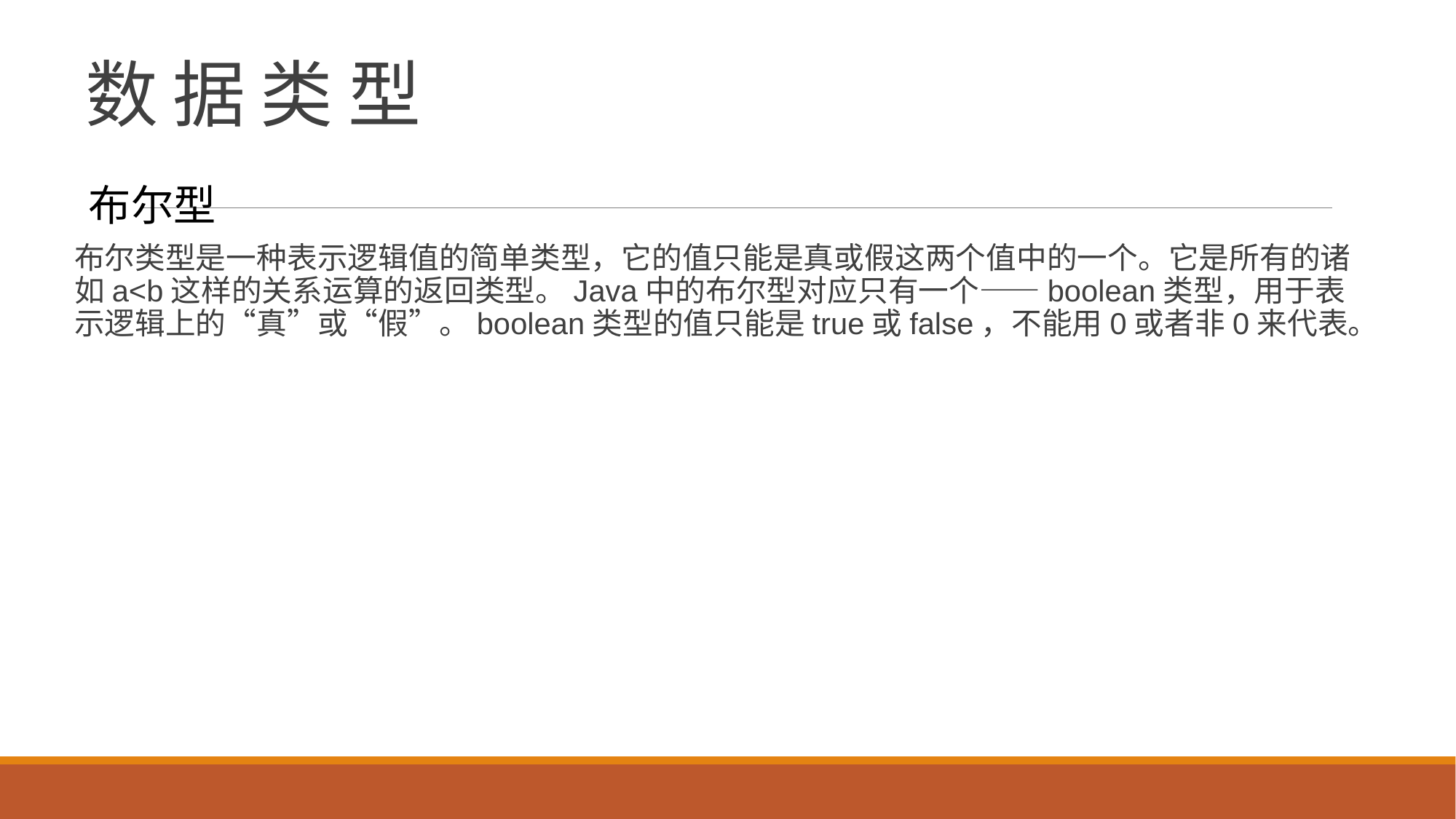

# 数 据 类 型
布尔型
布尔类型是一种表示逻辑值的简单类型，它的值只能是真或假这两个值中的一个。它是所有的诸如a<b这样的关系运算的返回类型。Java中的布尔型对应只有一个——boolean类型，用于表示逻辑上的“真”或“假”。boolean类型的值只能是true或false，不能用0或者非0来代表。